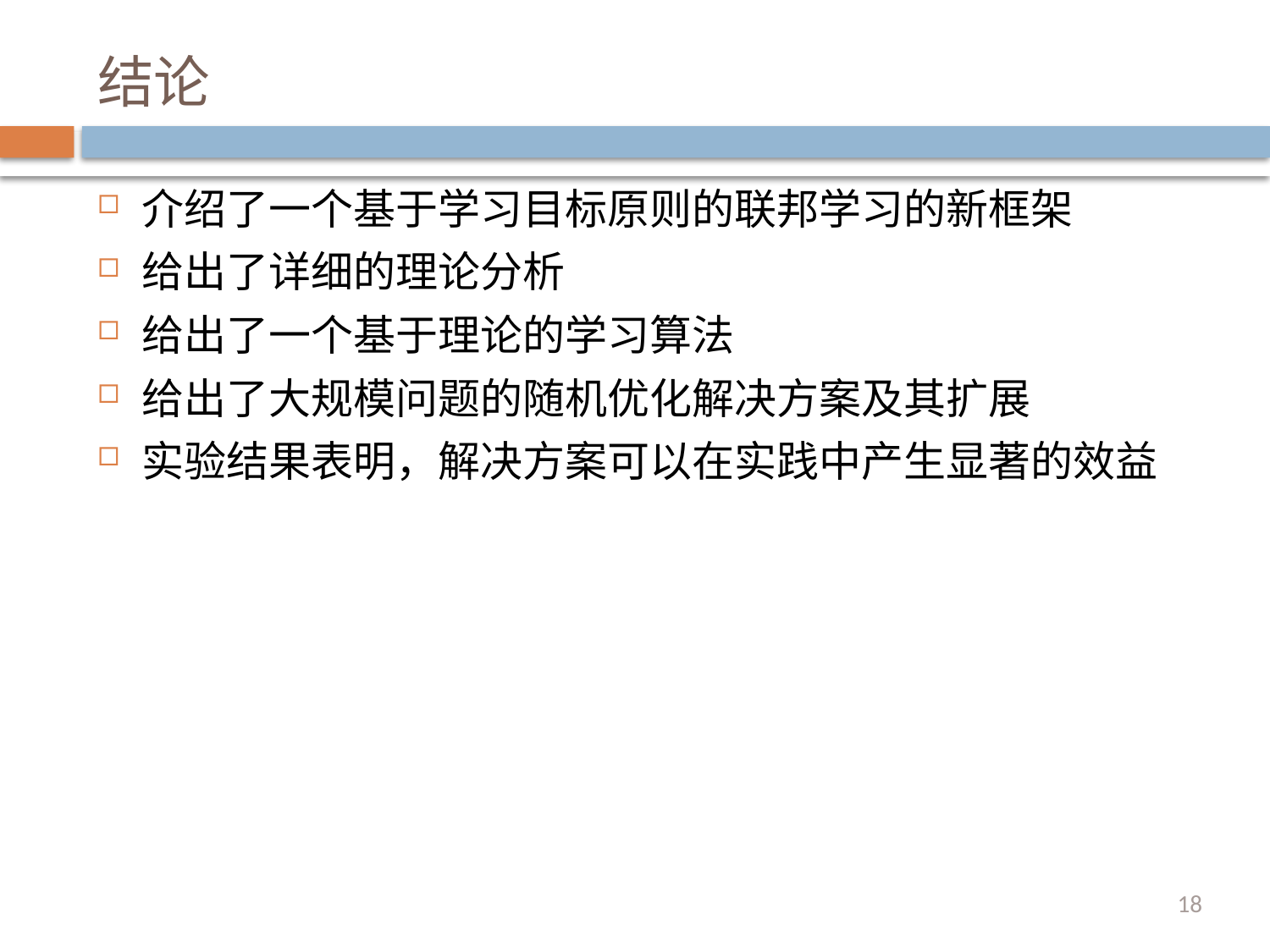

# 结论
介绍了一个基于学习目标原则的联邦学习的新框架
给出了详细的理论分析
给出了一个基于理论的学习算法
给出了大规模问题的随机优化解决方案及其扩展
实验结果表明，解决方案可以在实践中产生显著的效益
18